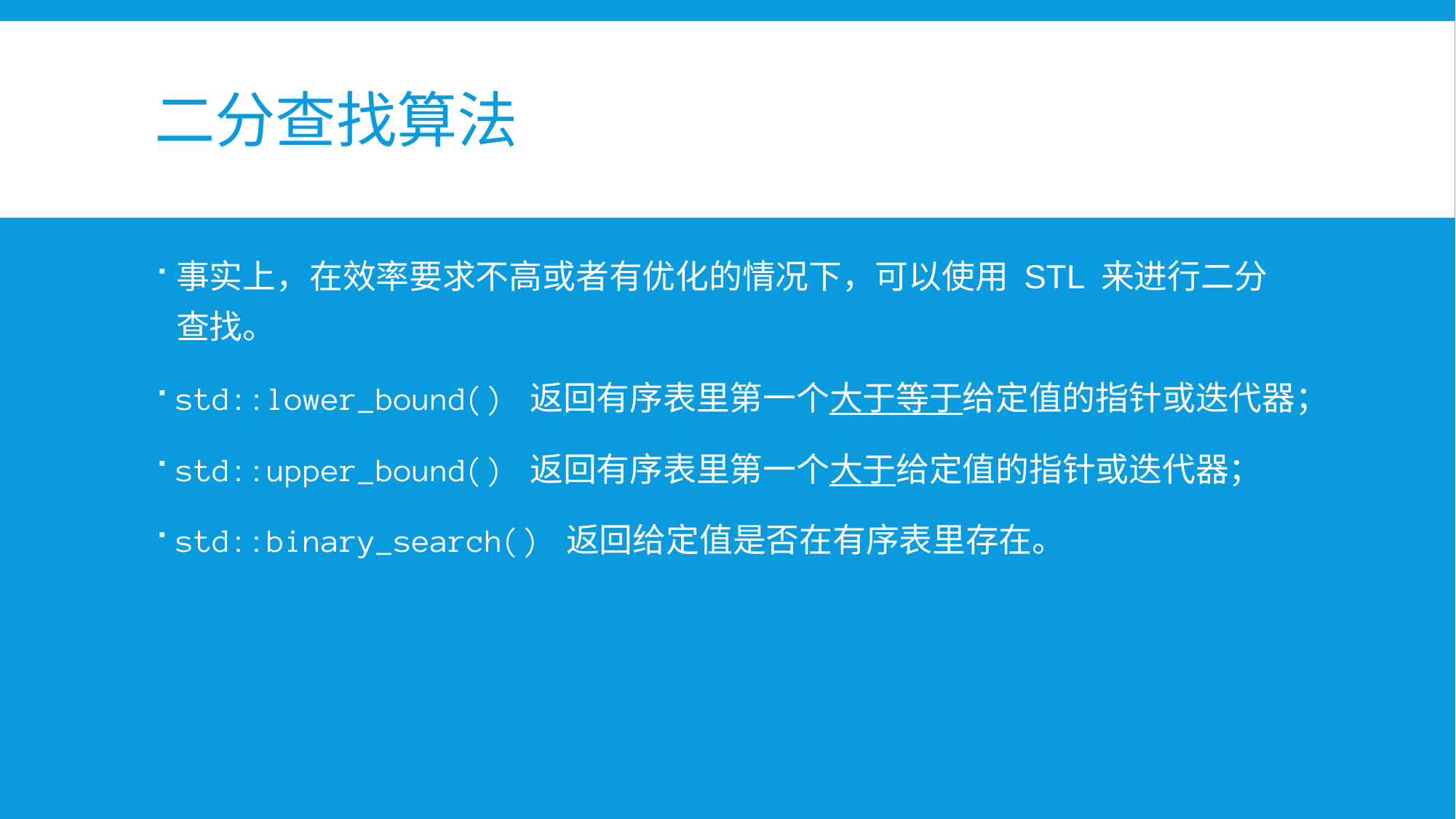

# 二分查找算法
事实上，在效率要求不高或者有优化的情况下，可以使用 STL 来进行二分查找。
std::lower_bound() 返回有序表里第一个大于等于给定值的指针或迭代器；
std::upper_bound() 返回有序表里第一个大于给定值的指针或迭代器；
std::binary_search() 返回给定值是否在有序表里存在。